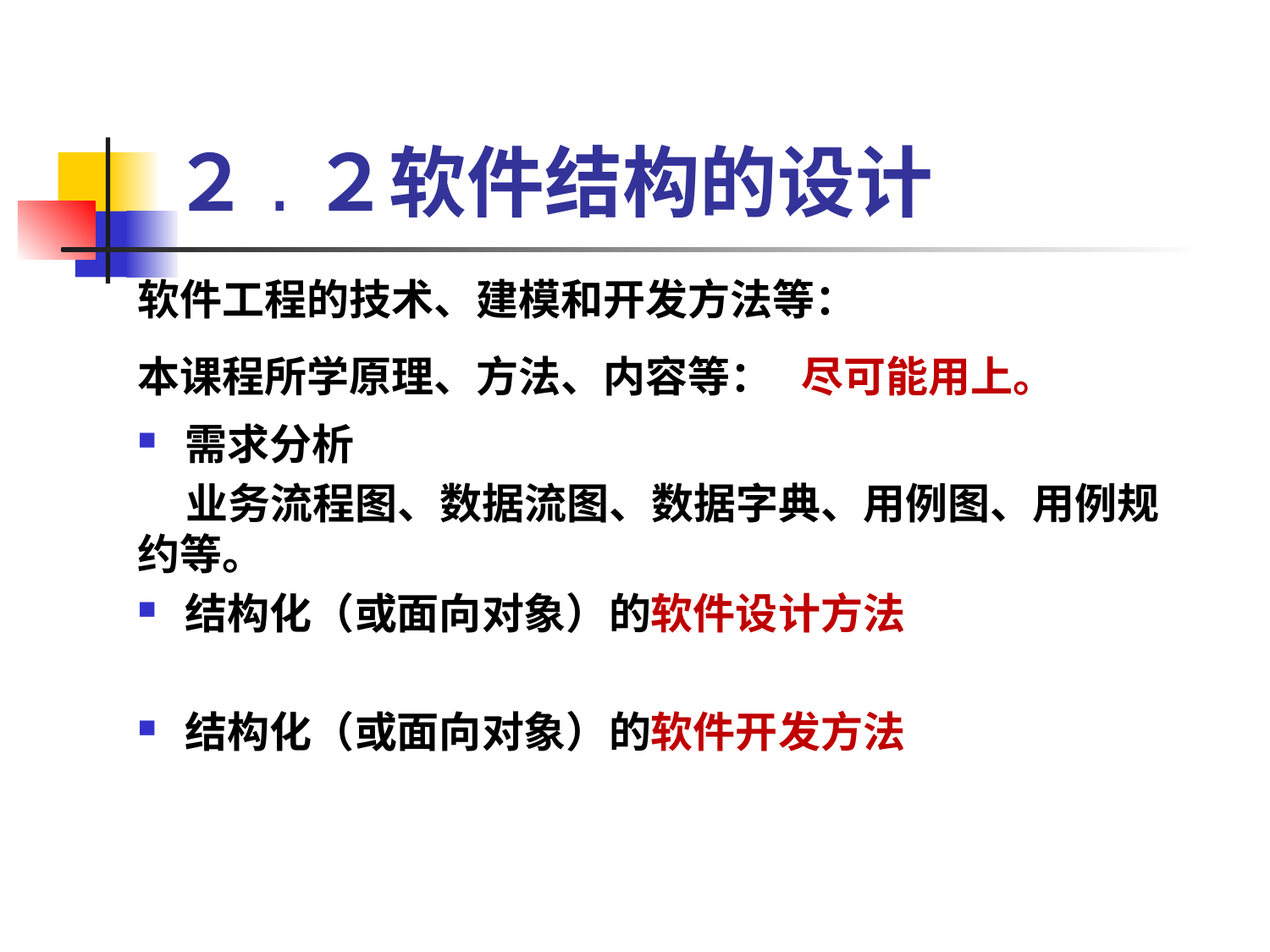

# ２.２软件结构的设计
软件工程的技术、建模和开发方法等：
本课程所学原理、方法、内容等：   尽可能用上。
需求分析
    业务流程图、数据流图、数据字典、用例图、用例规约等。
结构化（或面向对象）的软件设计方法

结构化（或面向对象）的软件开发方法
7